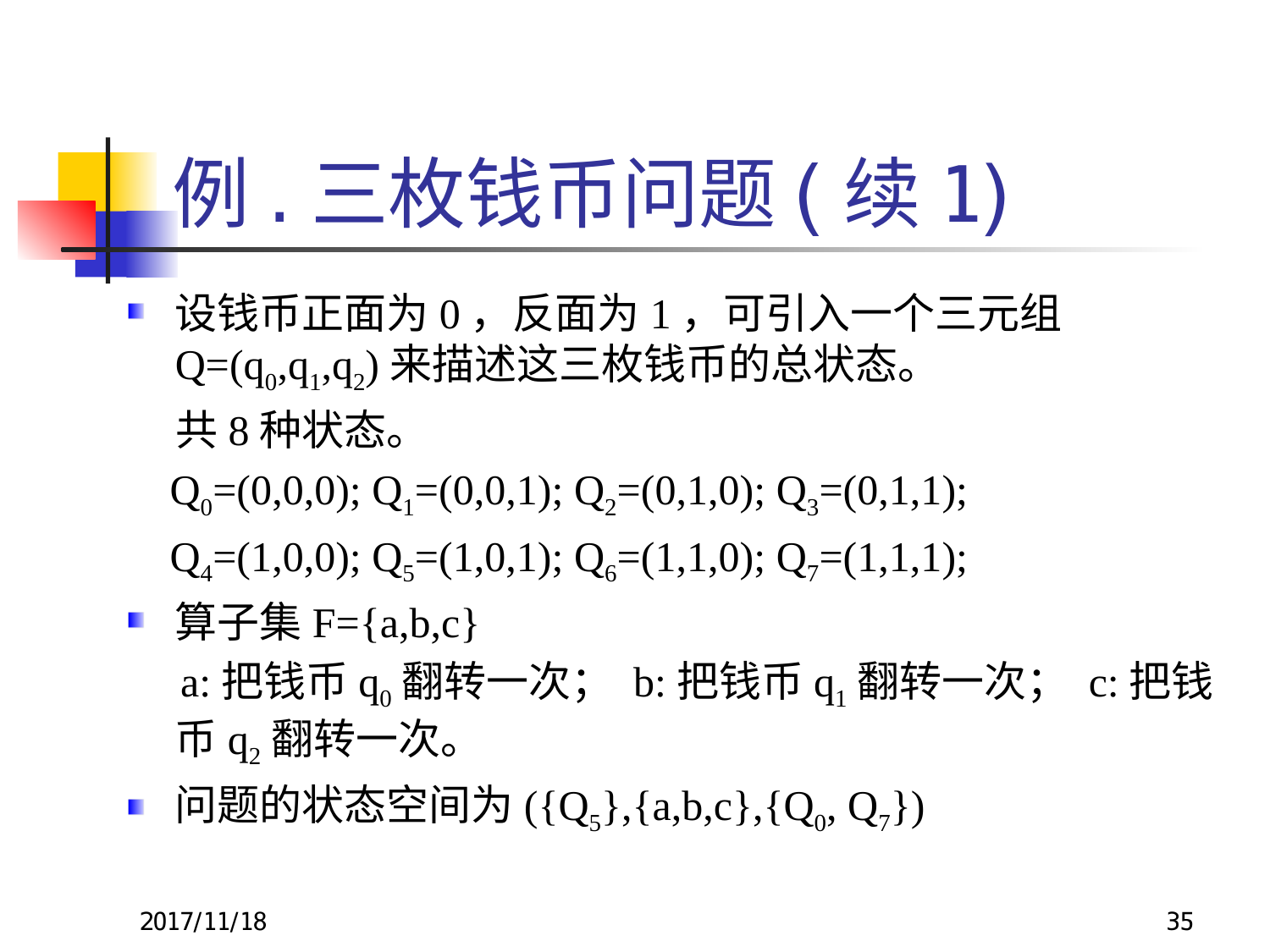

# 例.三枚钱币问题(续1)
设钱币正面为0，反面为1，可引入一个三元组Q=(q0,q1,q2)来描述这三枚钱币的总状态。
    共8种状态。
    Q0=(0,0,0); Q1=(0,0,1); Q2=(0,1,0); Q3=(0,1,1);
    Q4=(1,0,0); Q5=(1,0,1); Q6=(1,1,0); Q7=(1,1,1);
算子集F={a,b,c}
     a:把钱币q0翻转一次； b:把钱币q1翻转一次； c:把钱币q2翻转一次。
问题的状态空间为({Q5},{a,b,c},{Q0, Q7})

2017/11/18
35